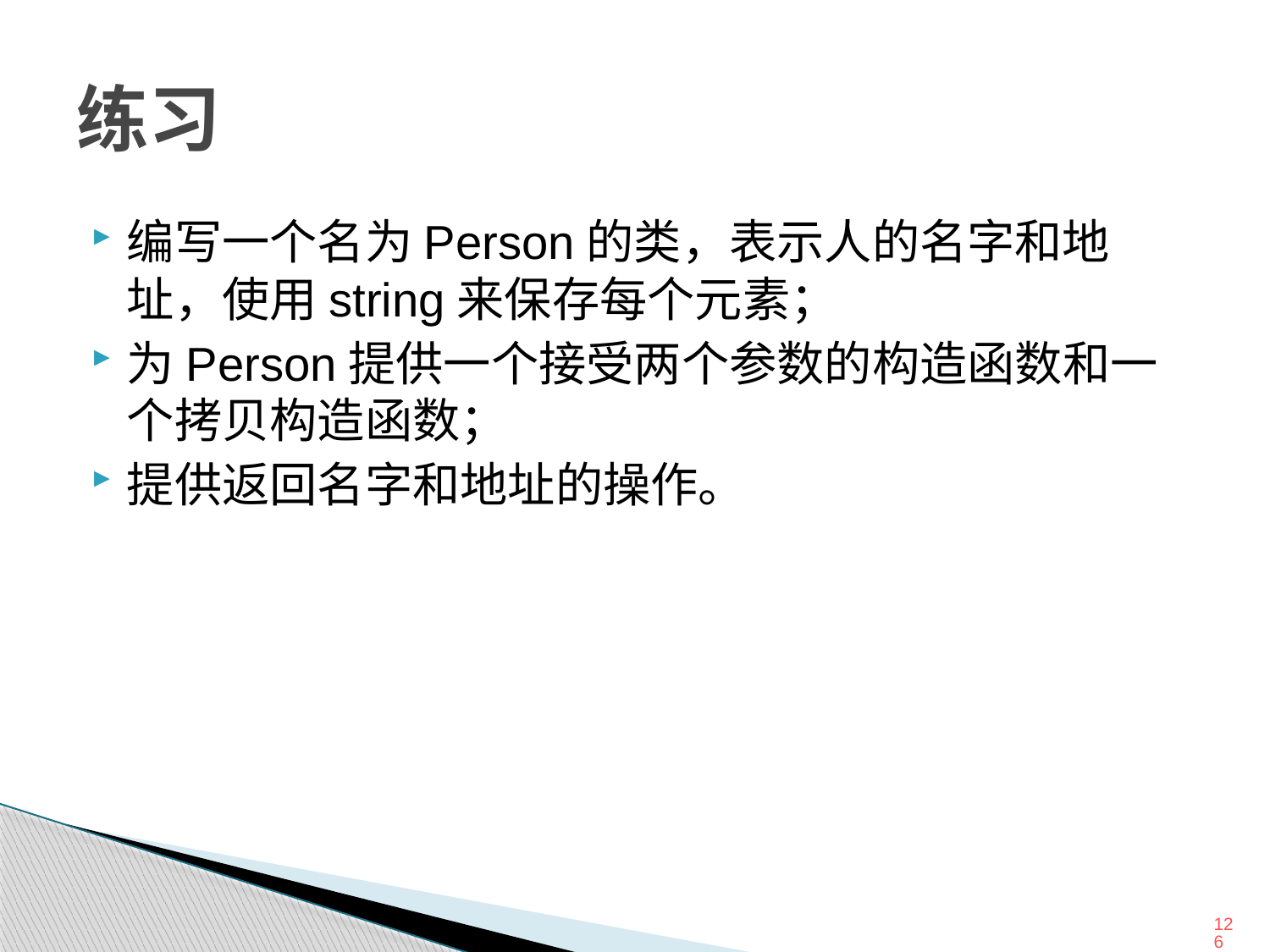

# 练习
编写一个名为Person的类，表示人的名字和地址，使用string来保存每个元素；
为Person提供一个接受两个参数的构造函数和一个拷贝构造函数；
提供返回名字和地址的操作。
126